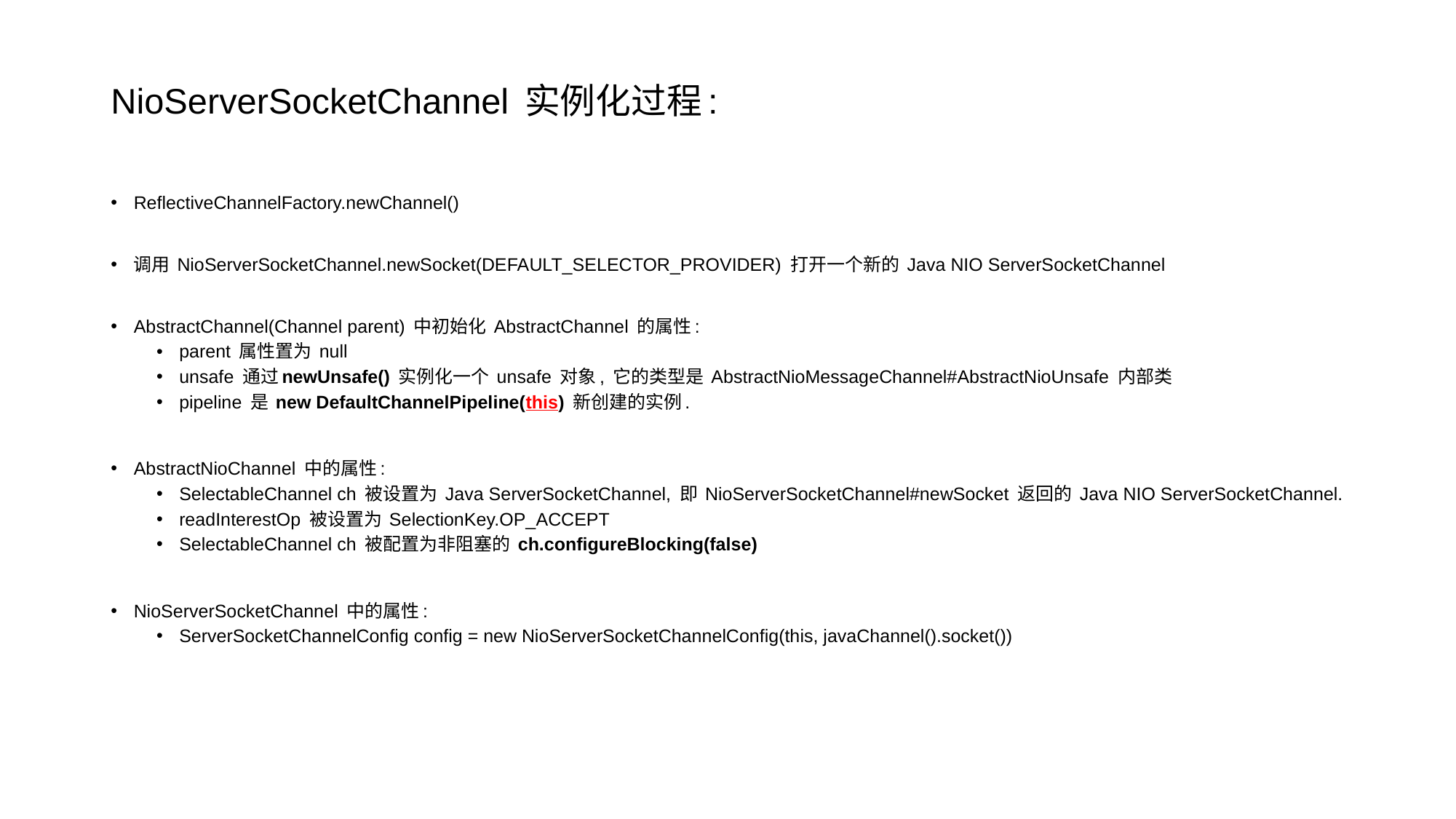

# NioServerSocketChannel 实例化过程:
ReflectiveChannelFactory.newChannel()

调用 NioServerSocketChannel.newSocket(DEFAULT_SELECTOR_PROVIDER) 打开一个新的 Java NIO ServerSocketChannel

AbstractChannel(Channel parent) 中初始化 AbstractChannel 的属性:
parent 属性置为 null
unsafe 通过newUnsafe() 实例化一个 unsafe 对象, 它的类型是 AbstractNioMessageChannel#AbstractNioUnsafe 内部类
pipeline 是 new DefaultChannelPipeline(this) 新创建的实例.

AbstractNioChannel 中的属性:
SelectableChannel ch 被设置为 Java ServerSocketChannel, 即 NioServerSocketChannel#newSocket 返回的 Java NIO ServerSocketChannel.
readInterestOp 被设置为 SelectionKey.OP_ACCEPT
SelectableChannel ch 被配置为非阻塞的 ch.configureBlocking(false)

NioServerSocketChannel 中的属性:
ServerSocketChannelConfig config = new NioServerSocketChannelConfig(this, javaChannel().socket())